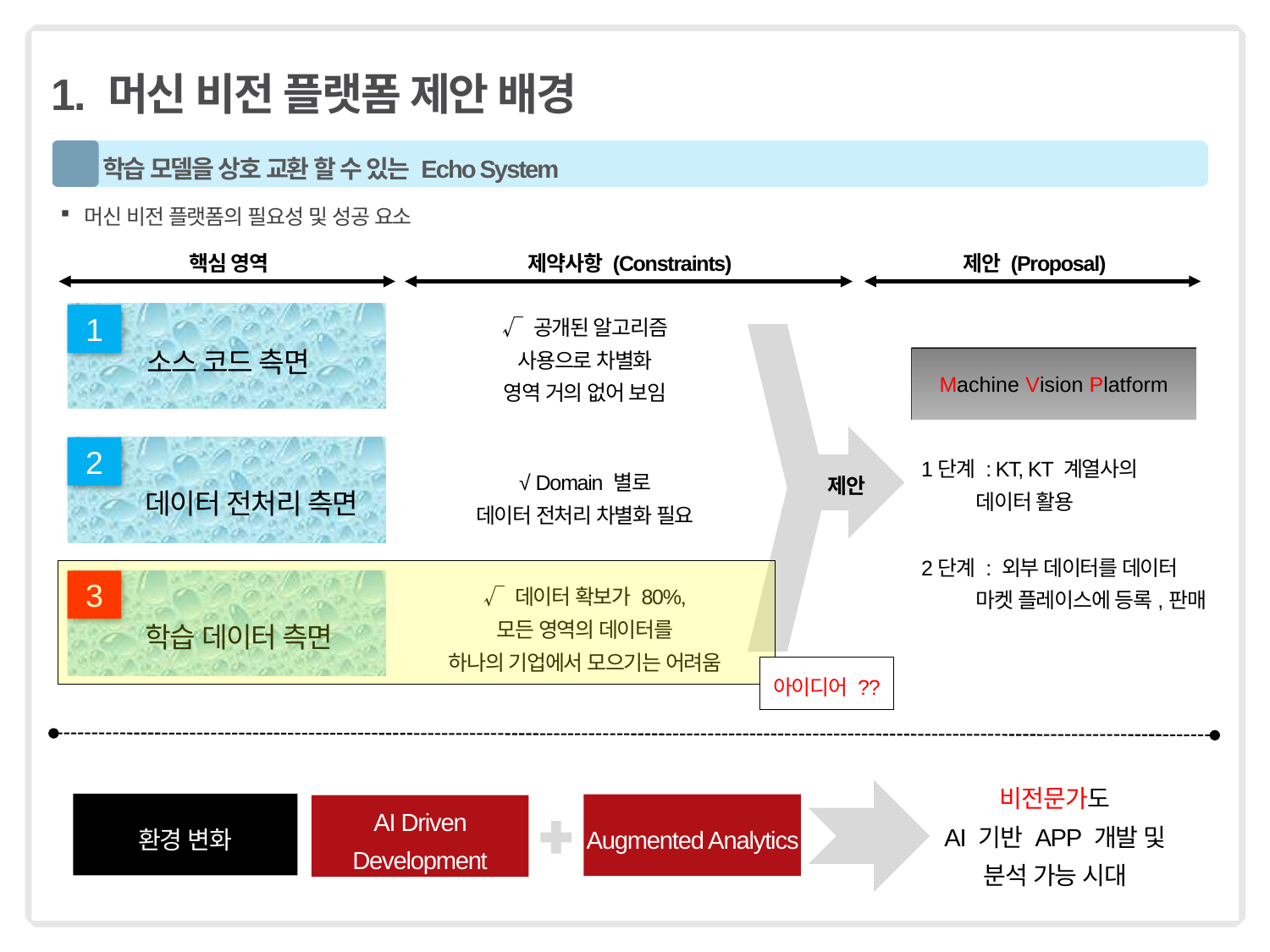

# 1. 머신 비전 플랫폼 제안 배경
1
       학습 모델을 상호 교환 할 수 있는 Echo System
머신 비전 플랫폼의 필요성 및 성공 요소
제안 (Proposal)
핵심 영역
제약사항 (Constraints)
√ 공개된 알고리즘
사용으로 차별화
영역 거의 없어 보임
소스 코드 측면

1

Machine Vision Platform
√ Domain 별로
데이터 전처리 차별화 필요
1단계 : KT, KT 계열사의
          데이터 활용

2단계 : 외부 데이터를 데이터
          마켓 플레이스에 등록,판매

2
데이터 전처리 측면
제안
√ 데이터 확보가 80%,
모든 영역의 데이터를
하나의 기업에서 모으기는 어려움

3
학습 데이터 측면
아이디어 ??
비전문가도
AI 기반 APP 개발 및
분석 가능 시대

환경 변화
Augmented Analytics
AI Driven Development